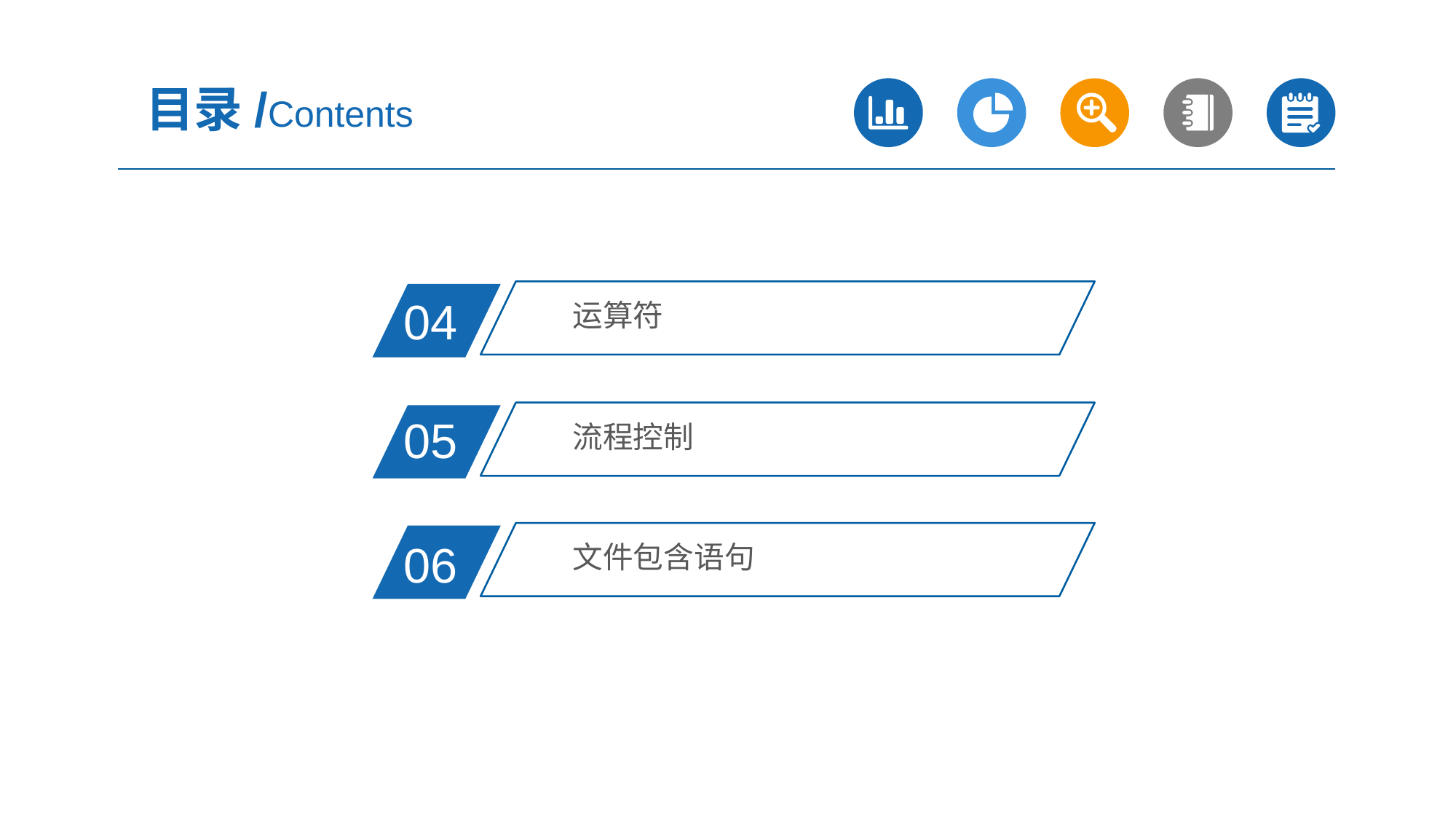

目录/Contents

运算符

04

流程控制
05

文件包含语句

06